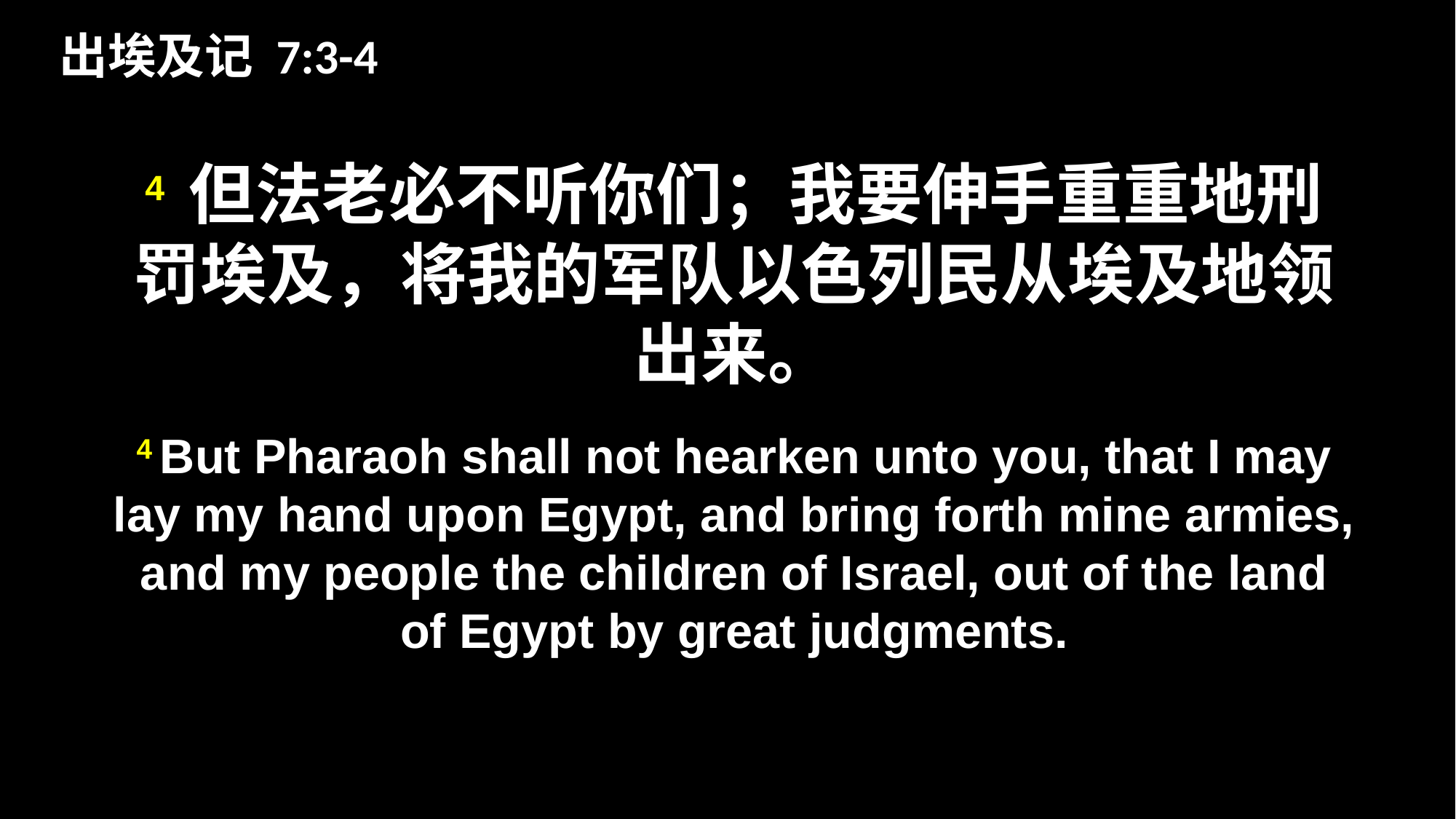

出埃及记 7:3-4
4 但法老必不听你们；我要伸手重重地刑罚埃及，将我的军队以色列民从埃及地领出来。

4 But Pharaoh shall not hearken unto you, that I may lay my hand upon Egypt, and bring forth mine armies, and my people the children of Israel, out of the land of Egypt by great judgments.